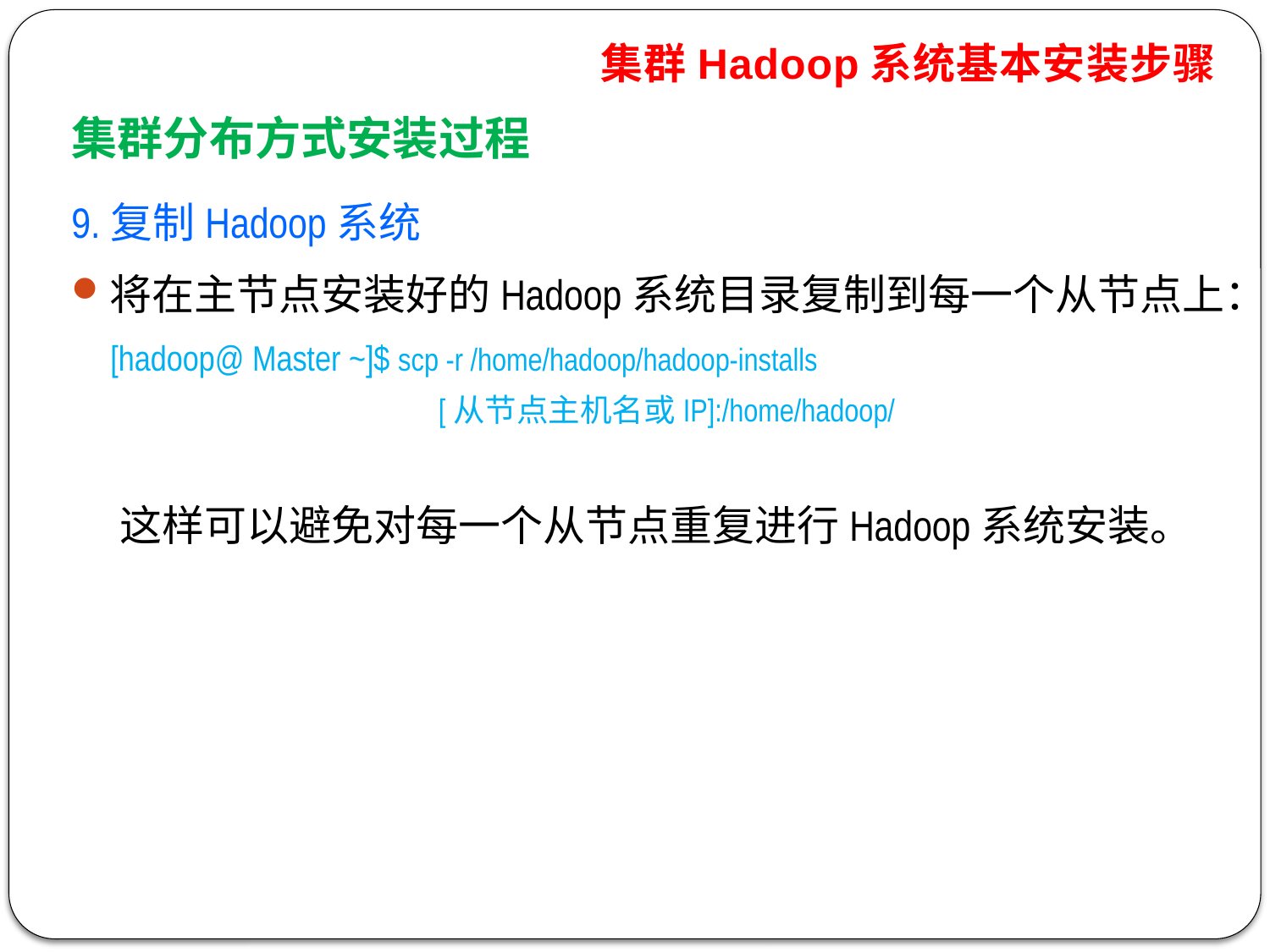

集群Hadoop系统基本安装步骤
集群分布方式安装过程
9.复制Hadoop系统
将在主节点安装好的Hadoop系统目录复制到每一个从节点上：
    [hadoop@ Master ~]$ scp -r /home/hadoop/hadoop-installs
                                                   [从节点主机名或IP]:/home/hadoop/

    这样可以避免对每一个从节点重复进行Hadoop系统安装。